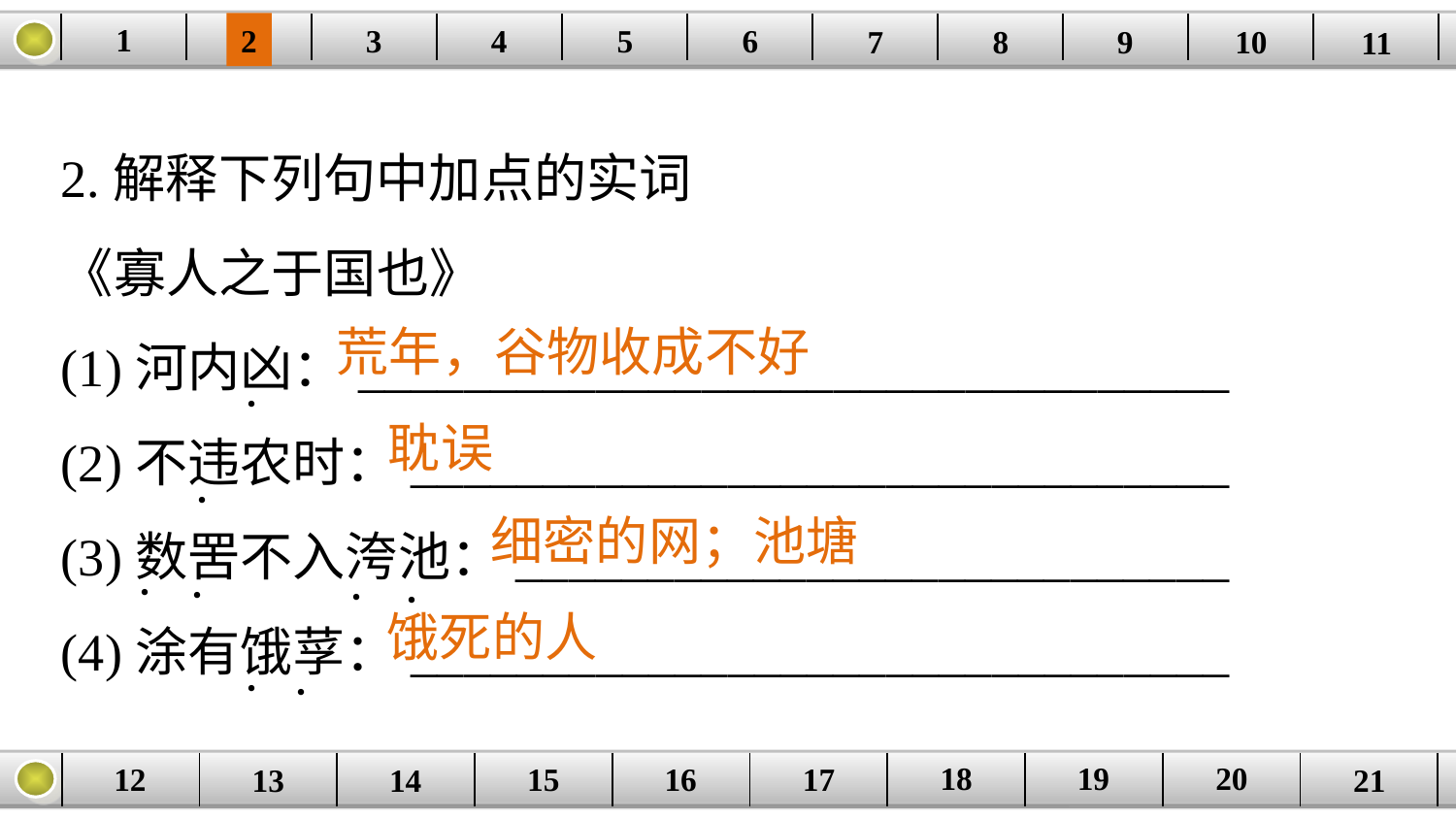

1
2
3
4
|  |  |  |  |  |  |  |  |  |  |  |
| --- | --- | --- | --- | --- | --- | --- | --- | --- | --- | --- |
5
6
7
8
9
10
11

2.解释下列句中加点的实词
《寡人之于国也》
(1)河内凶：_________________________________
(2)不违农时：_______________________________
(3)数罟不入洿池：___________________________
(4)涂有饿莩：_______________________________
荒年，谷物收成不好
·
耽误
·
细密的网；池塘
·
·
·
·
饿死的人
·
·
20
19

18
17
16
12
15
14
|  |  |  |  |  |  |  |  |  |  |
| --- | --- | --- | --- | --- | --- | --- | --- | --- | --- |
13
21